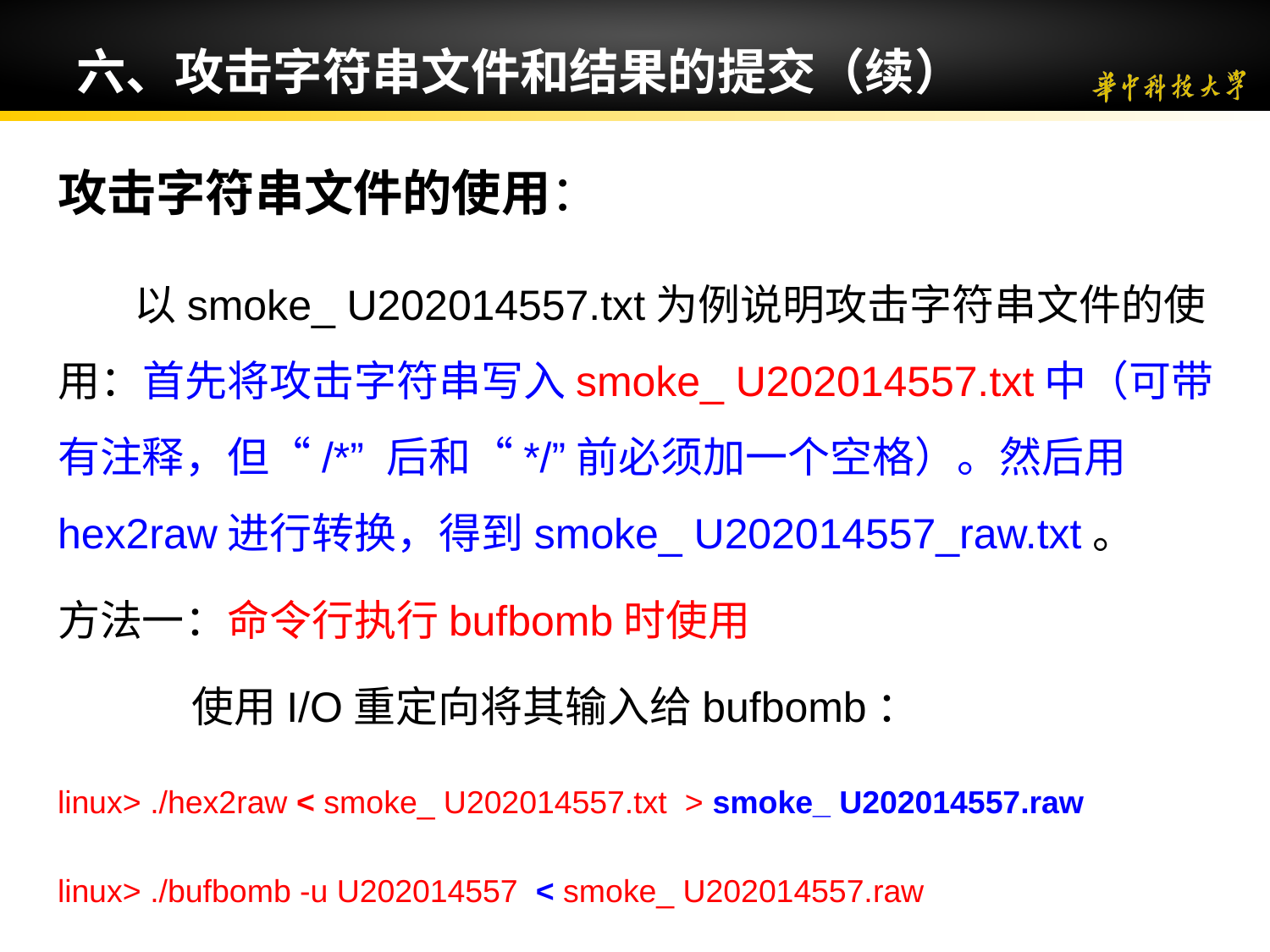

# 六、攻击字符串文件和结果的提交（续）
攻击字符串文件的使用：
       以smoke_ U202014557.txt为例说明攻击字符串文件的使用：首先将攻击字符串写入smoke_ U202014557.txt中（可带有注释，但“/*” 后和“*/”前必须加一个空格）。然后用hex2raw进行转换，得到smoke_ U202014557_raw.txt。
方法一：命令行执行bufbomb时使用
             使用I/O重定向将其输入给bufbomb：
linux> ./hex2raw < smoke_ U202014557.txt  > smoke_ U202014557.raw
linux> ./bufbomb -u U202014557  < smoke_ U202014557.raw